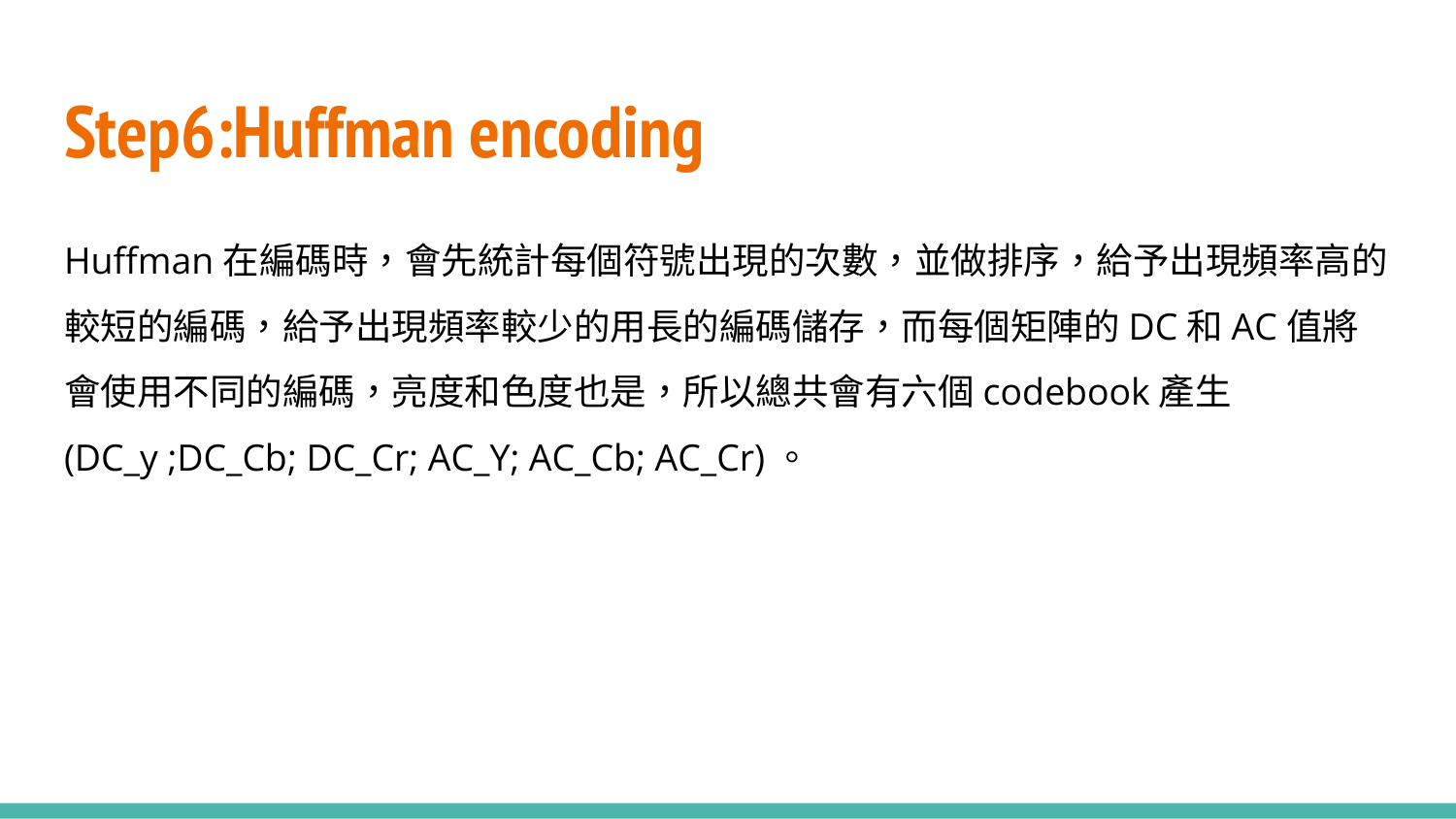

# Step6:Huffman encoding
Huffman在編碼時，會先統計每個符號出現的次數，並做排序，給予出現頻率高的較短的編碼，給予出現頻率較少的用長的編碼儲存，而每個矩陣的DC和AC值將會使用不同的編碼，亮度和色度也是，所以總共會有六個codebook產生(DC_y ;DC_Cb; DC_Cr; AC_Y; AC_Cb; AC_Cr)。